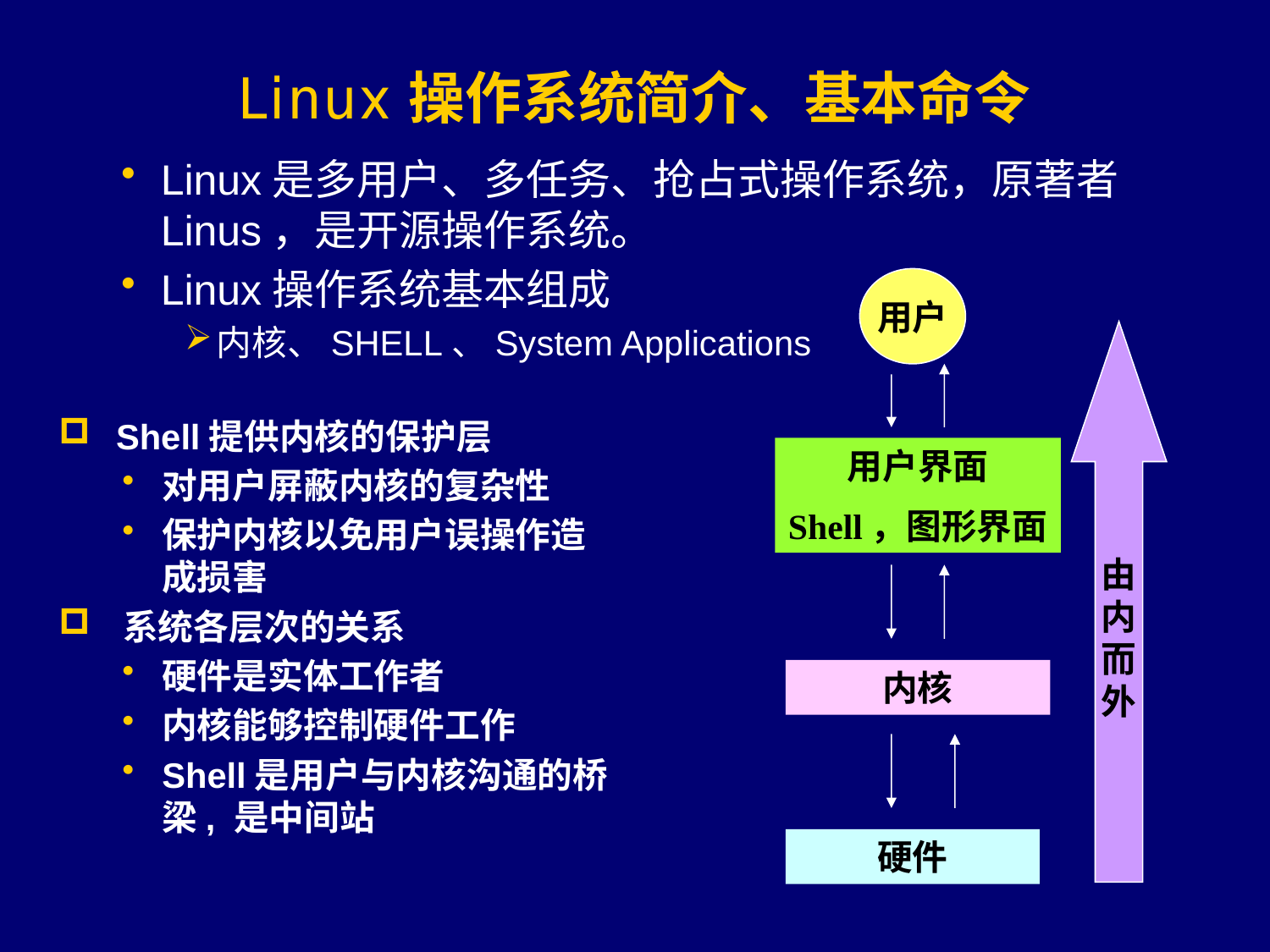

# Linux操作系统简介、基本命令
Linux是多用户、多任务、抢占式操作系统，原著者Linus，是开源操作系统。
Linux操作系统基本组成
内核、SHELL、System Applications

用户
由
内
而
外

用户界面
Shell，图形界面

内核

硬件
 Shell提供内核的保护层
对用户屏蔽内核的复杂性
保护内核以免用户误操作造成损害
 系统各层次的关系
硬件是实体工作者
内核能够控制硬件工作
Shell是用户与内核沟通的桥梁, 是中间站
4